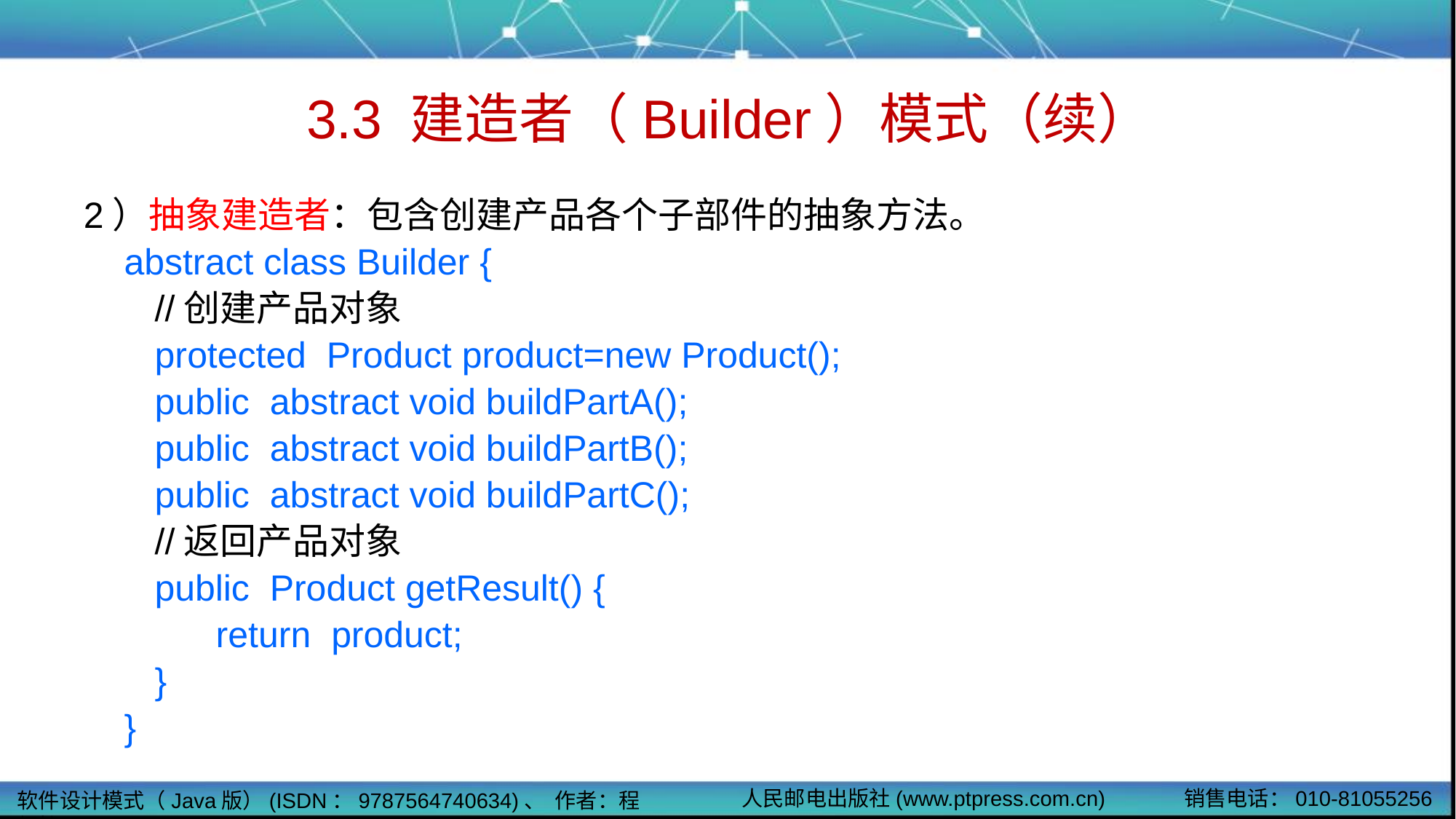

# 3.3 建造者（Builder）模式（续）
2）抽象建造者：包含创建产品各个子部件的抽象方法。
    abstract class Builder {
       //创建产品对象
       protected  Product product=new Product();
       public  abstract void buildPartA();
       public  abstract void buildPartB();
       public  abstract void buildPartC();
       //返回产品对象
       public  Product getResult() {
             return  product;
       }
    }
人民邮电出版社(www.ptpress.com.cn)
销售电话：010-81055256
软件设计模式（Java版）(ISDN：9787564740634)、  作者：程细柱